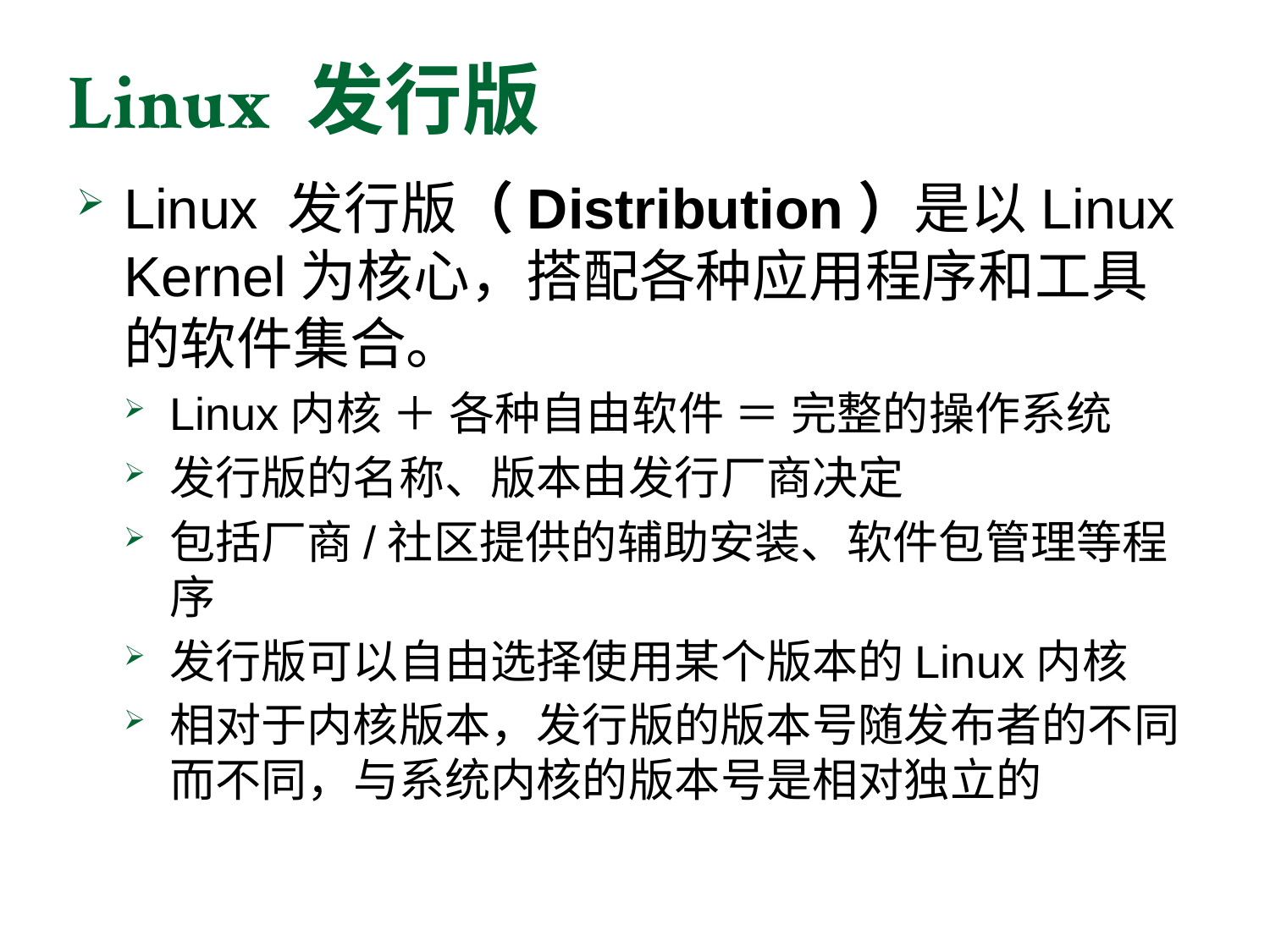

# Linux 发行版
Linux 发行版（Distribution）是以Linux Kernel为核心，搭配各种应用程序和工具的软件集合。
Linux内核 ＋ 各种自由软件 ＝ 完整的操作系统
发行版的名称、版本由发行厂商决定
包括厂商/社区提供的辅助安装、软件包管理等程序
发行版可以自由选择使用某个版本的Linux内核
相对于内核版本，发行版的版本号随发布者的不同而不同，与系统内核的版本号是相对独立的